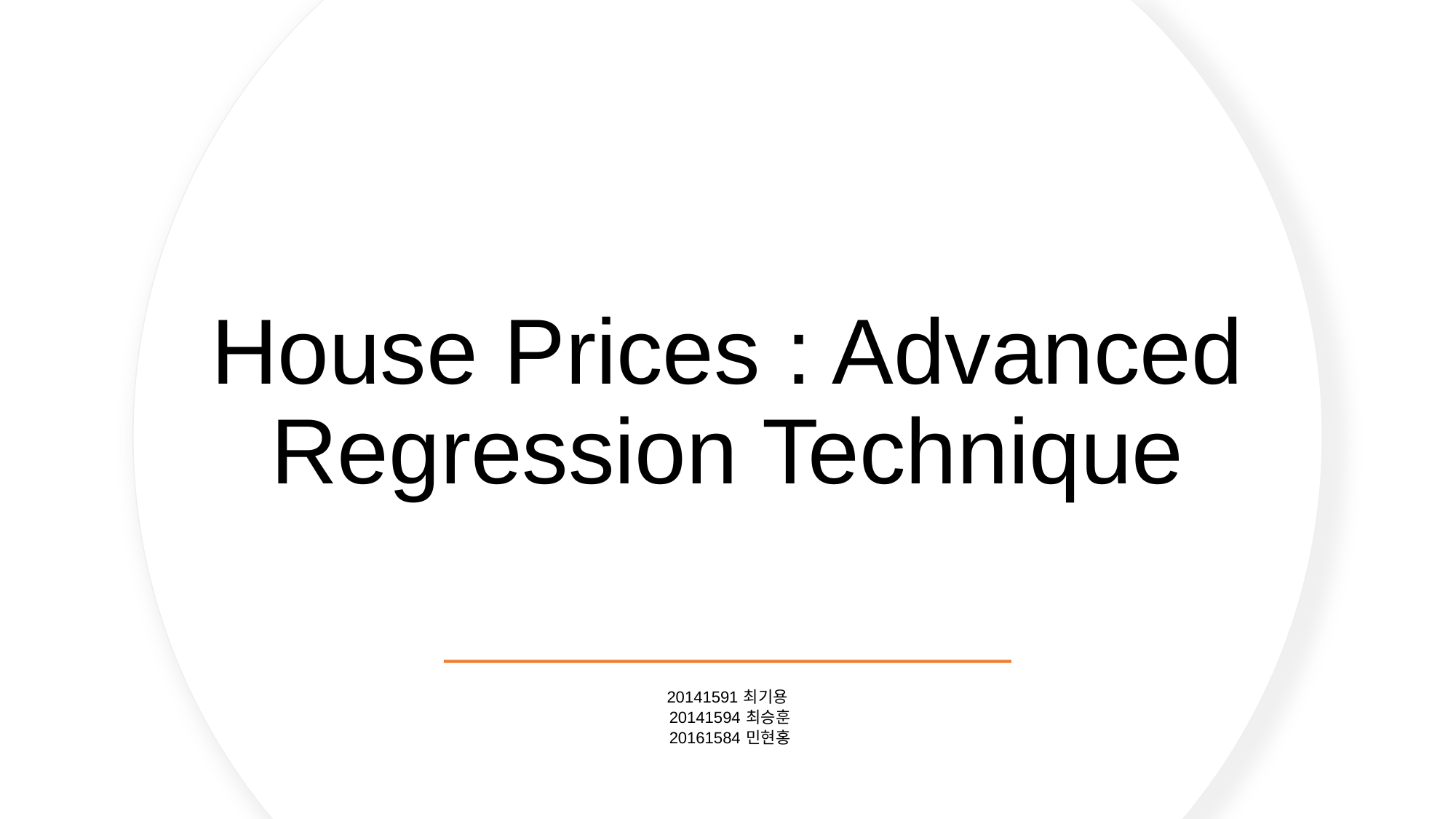

# House Prices : Advanced Regression Technique

20141591 최기용
 20141594 최승훈
 20161584 민현홍